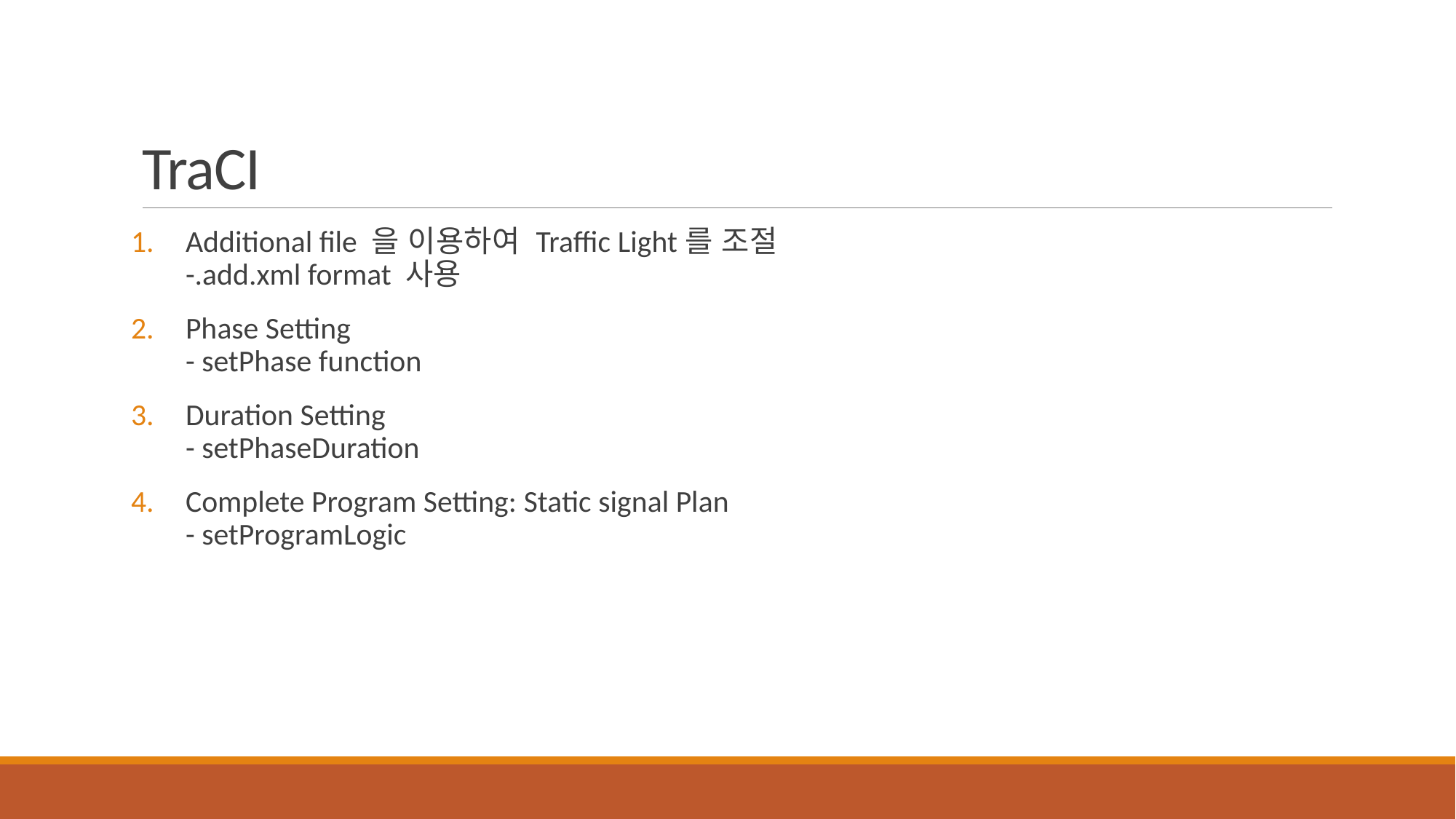

# TraCI
Additional file 을 이용하여 Traffic Light를 조절
-.add.xml format 사용
Phase Setting
- setPhase function
Duration Setting
- setPhaseDuration
Complete Program Setting: Static signal Plan
- setProgramLogic